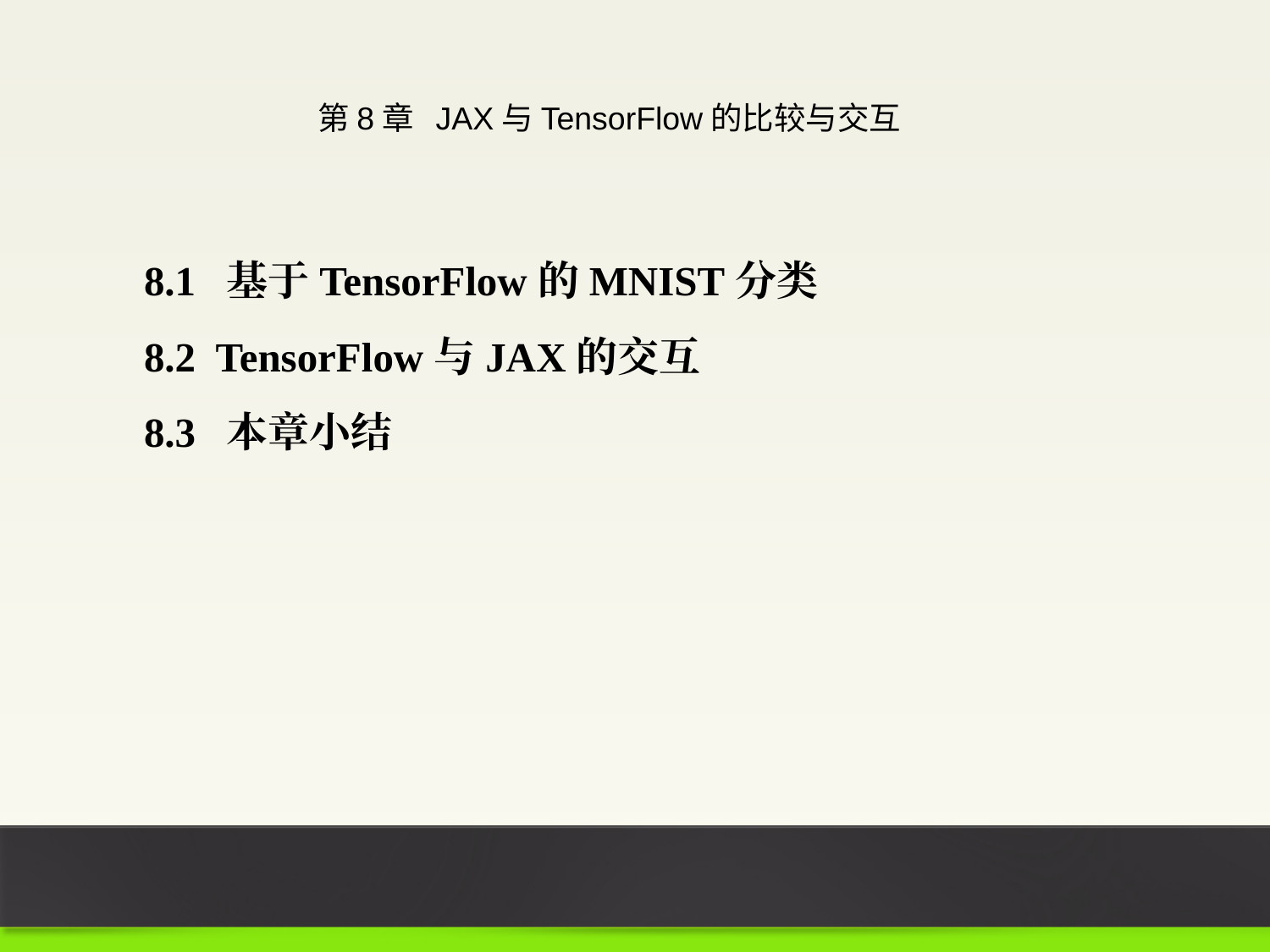

第8章  JAX与TensorFlow的比较与交互
8.1  基于TensorFlow的MNIST分类
8.2  TensorFlow与JAX的交互
8.3  本章小结